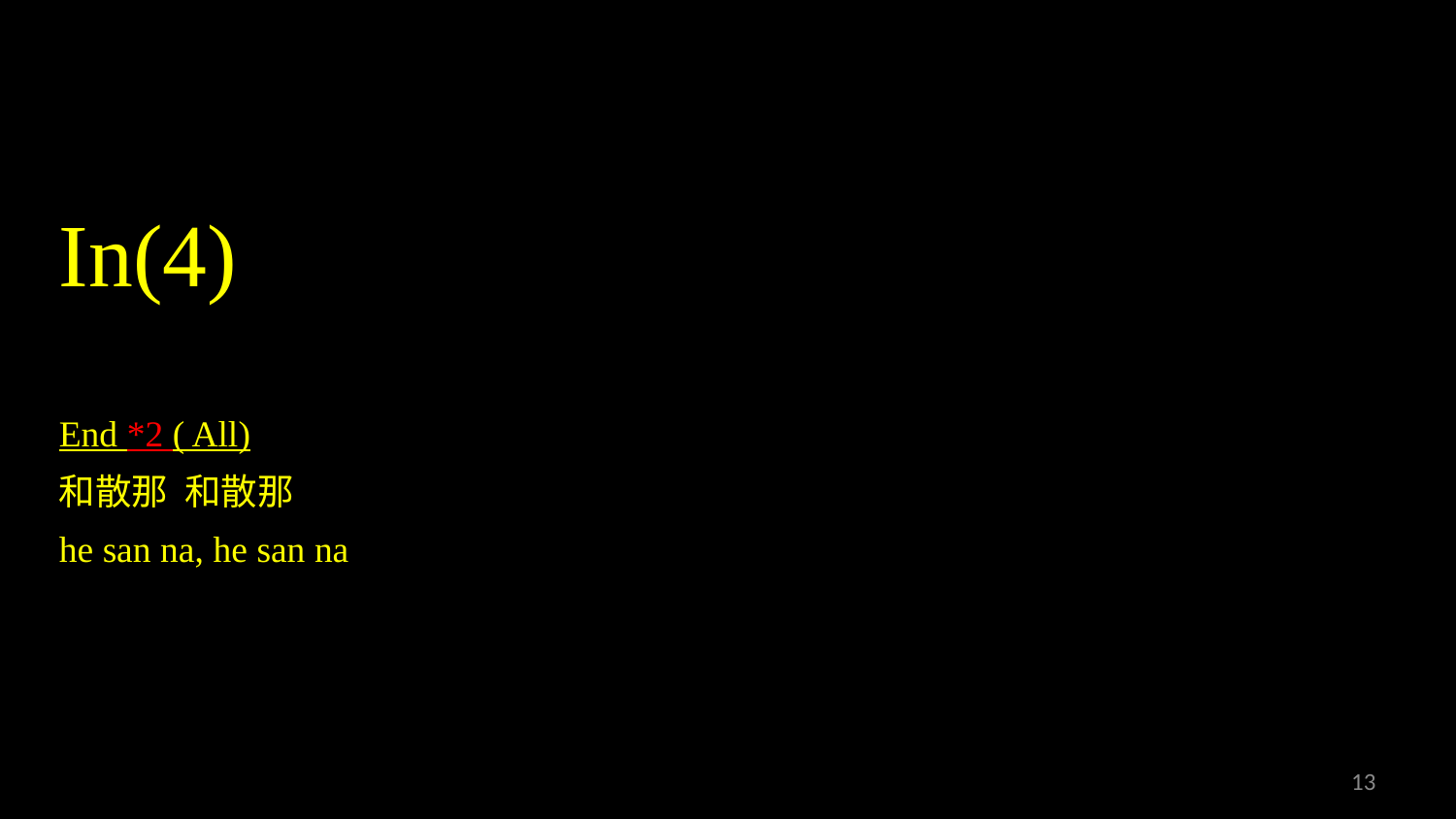

In(4)

End *2 ( All)
和散那  和散那
he san na, he san na

13